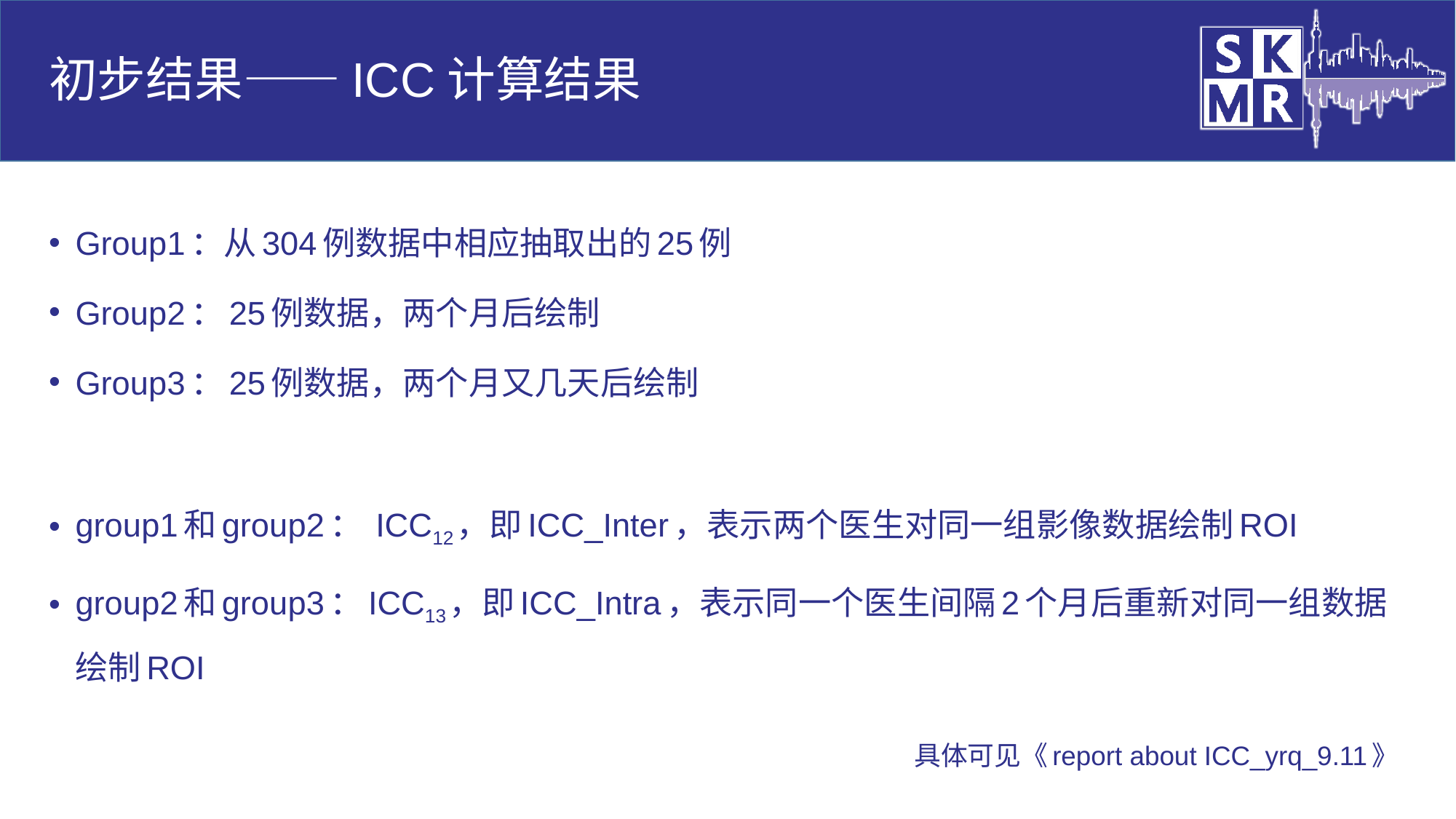

# 初步结果——ICC计算结果
Group1：从304例数据中相应抽取出的25例
Group2：25例数据，两个月后绘制
Group3：25例数据，两个月又几天后绘制

group1和group2： ICC12，即ICC_Inter，表示两个医生对同一组影像数据绘制ROI
group2和group3：ICC13，即ICC_Intra，表示同一个医生间隔2个月后重新对同一组数据绘制ROI

具体可见《report about ICC_yrq_9.11》